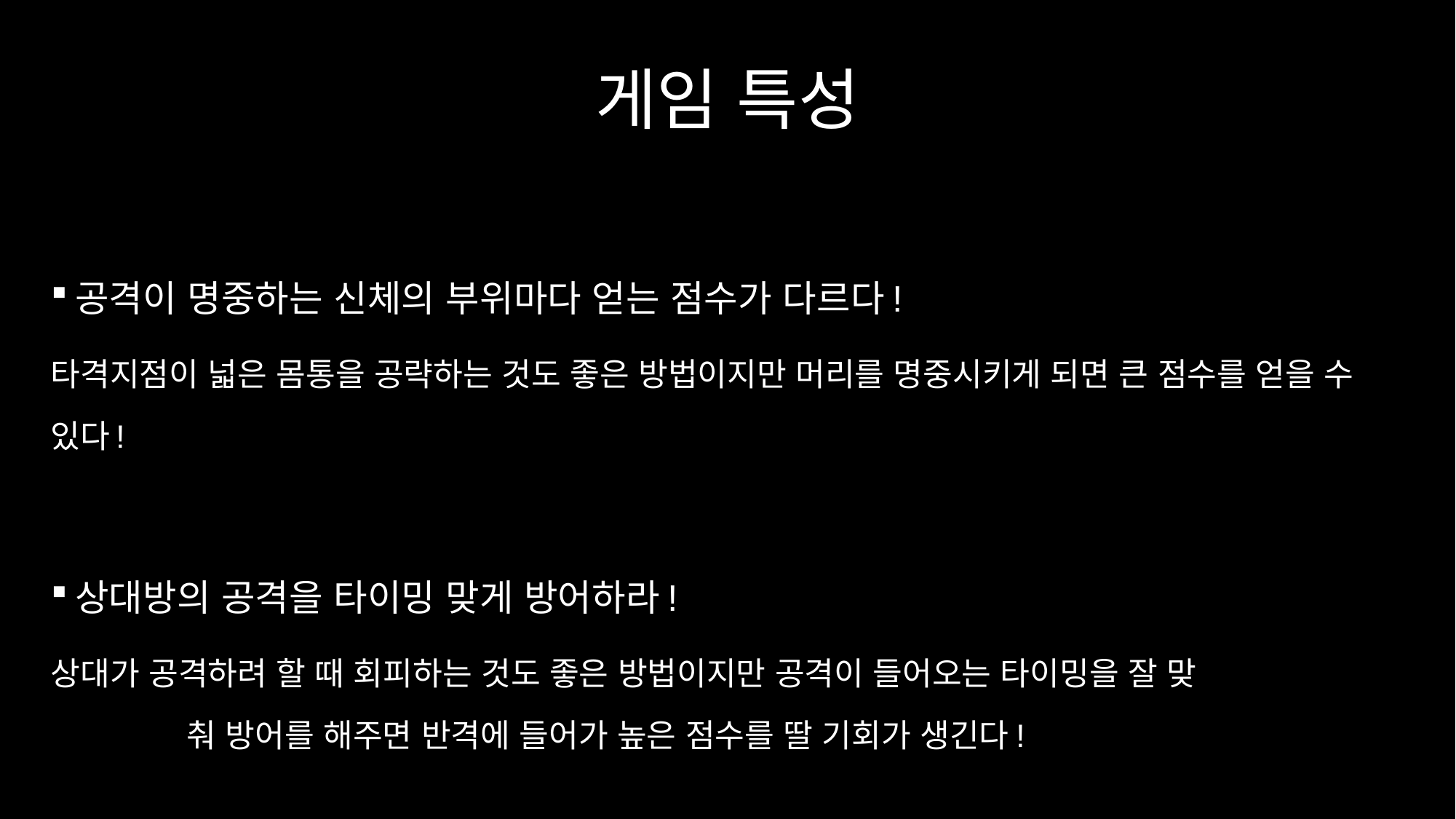

# 게임 특성
공격이 명중하는 신체의 부위마다 얻는 점수가 다르다!
타격지점이 넓은 몸통을 공략하는 것도 좋은 방법이지만 머리를 명중시키게 되면 큰 점수를 얻을 수 있다!

상대방의 공격을 타이밍 맞게 방어하라!
상대가 공격하려 할 때 회피하는 것도 좋은 방법이지만 공격이 들어오는 타이밍을 잘 맞                                      춰 방어를 해주면 반격에 들어가 높은 점수를 딸 기회가 생긴다!